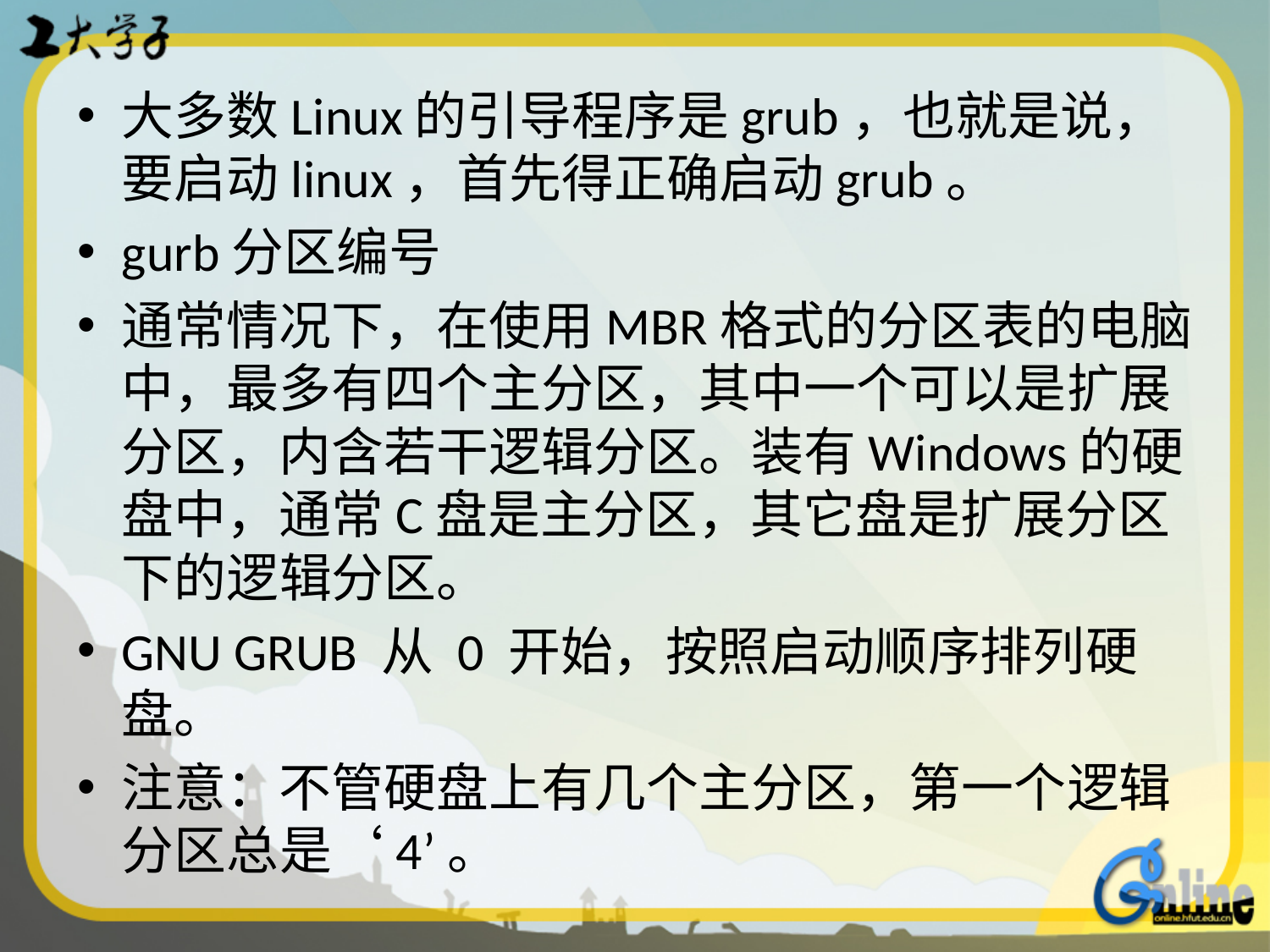

大多数Linux的引导程序是grub，也就是说，要启动linux，首先得正确启动grub。
gurb分区编号
通常情况下，在使用MBR格式的分区表的电脑中，最多有四个主分区，其中一个可以是扩展分区，内含若干逻辑分区。装有Windows的硬盘中，通常C盘是主分区，其它盘是扩展分区下的逻辑分区。
GNU GRUB 从 0 开始，按照启动顺序排列硬盘。
注意：不管硬盘上有几个主分区，第一个逻辑分区总是‘4’。